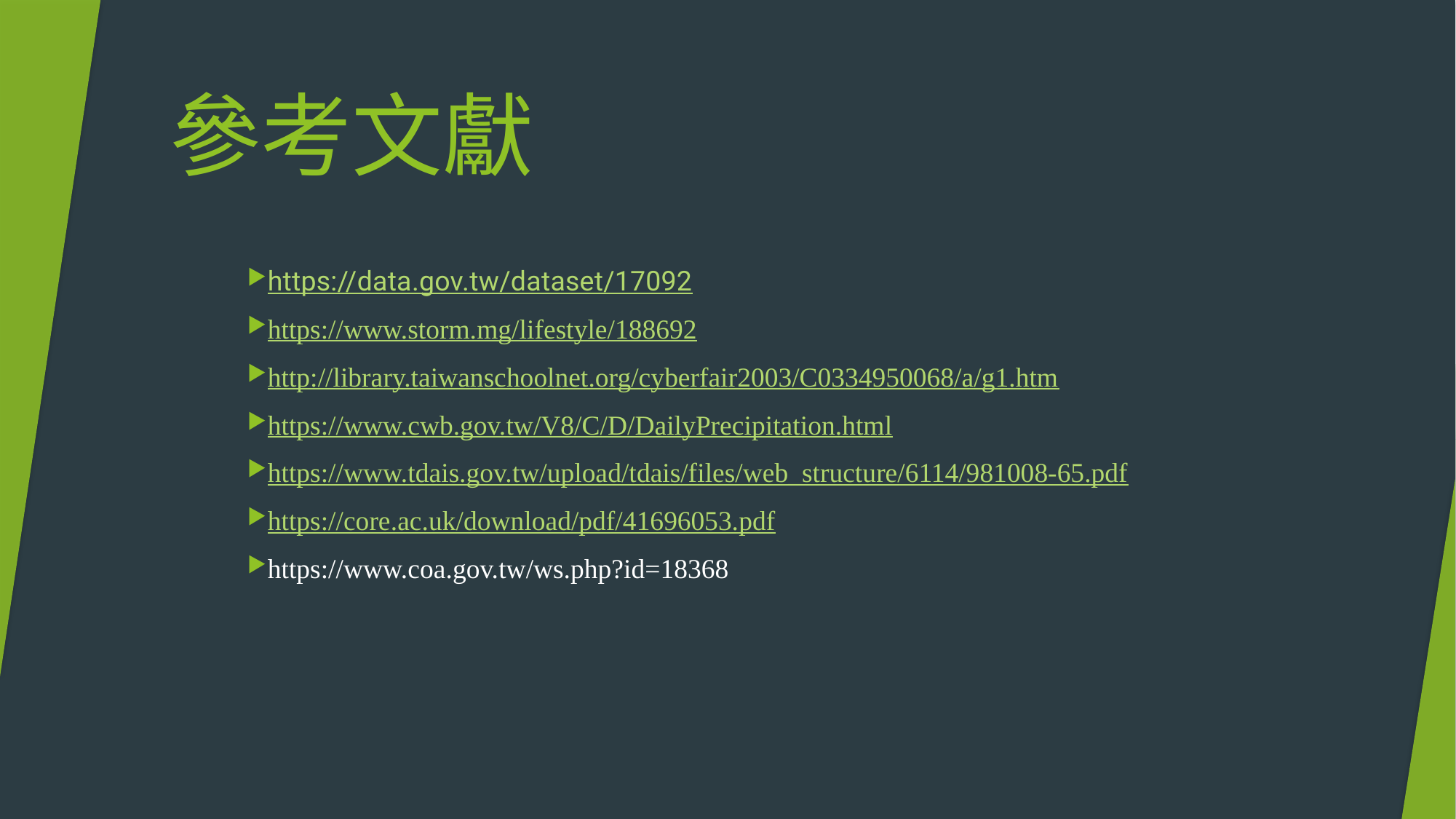

# 參考文獻
https://data.gov.tw/dataset/17092
https://www.storm.mg/lifestyle/188692
http://library.taiwanschoolnet.org/cyberfair2003/C0334950068/a/g1.htm
https://www.cwb.gov.tw/V8/C/D/DailyPrecipitation.html
https://www.tdais.gov.tw/upload/tdais/files/web_structure/6114/981008-65.pdf
https://core.ac.uk/download/pdf/41696053.pdf
https://www.coa.gov.tw/ws.php?id=18368